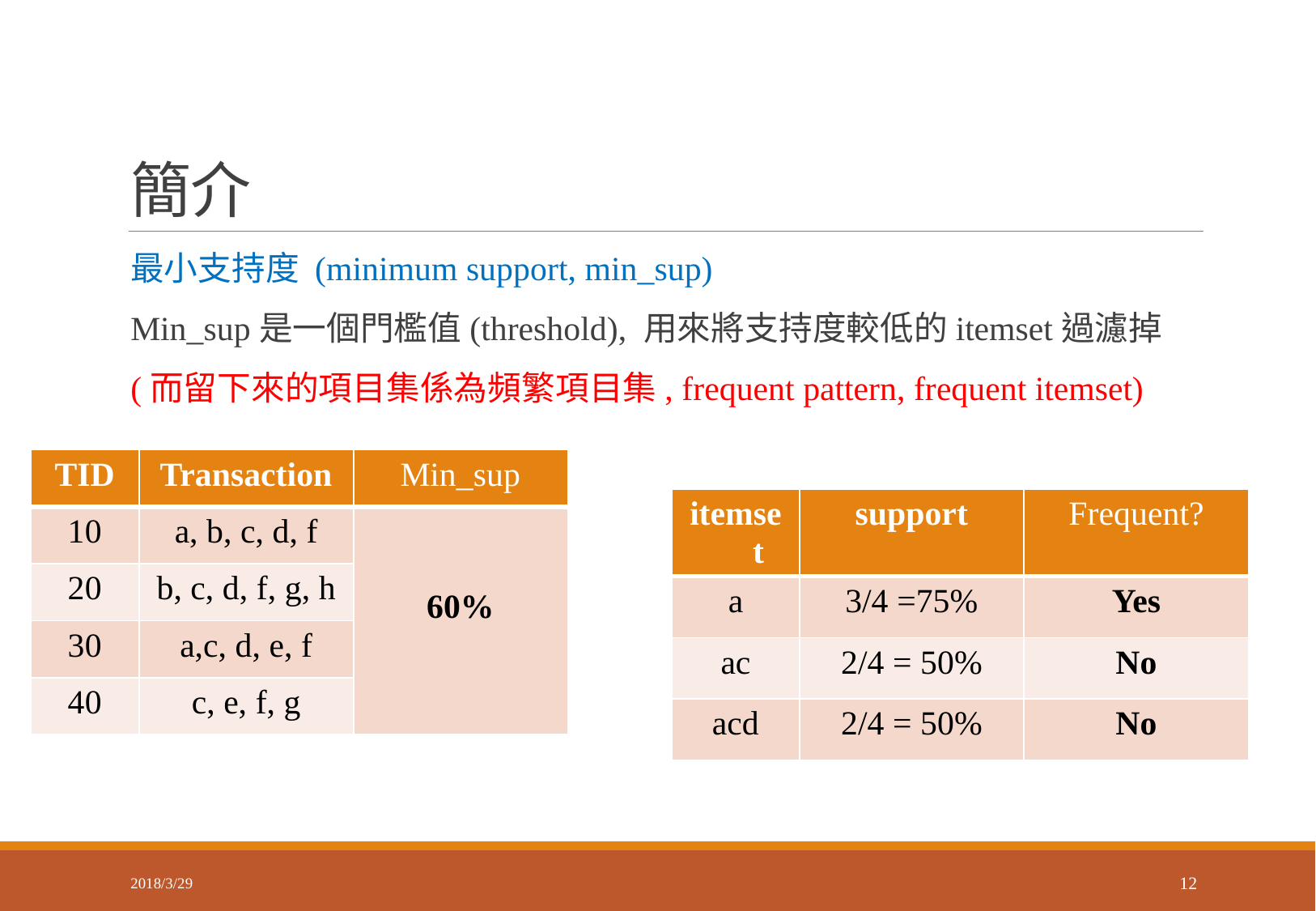

# 簡介
最小支持度 (minimum support, min_sup)
Min_sup是一個門檻值(threshold), 用來將支持度較低的itemset過濾掉
(而留下來的項目集係為頻繁項目集, frequent pattern, frequent itemset)
| TID | Transaction | Min\_sup |
| --- | --- | --- |
| 10 | a, b, c, d, f | 60% |
| 20 | b, c, d, f, g, h |  |
| 30 | a,c, d, e, f |  |
| 40 | c, e, f, g |  |
| itemset | support | Frequent? |
| --- | --- | --- |
| a | 3/4 =75% | Yes |
| ac | 2/4 = 50% | No |
| acd | 2/4 = 50% | No |
2018/3/29
12